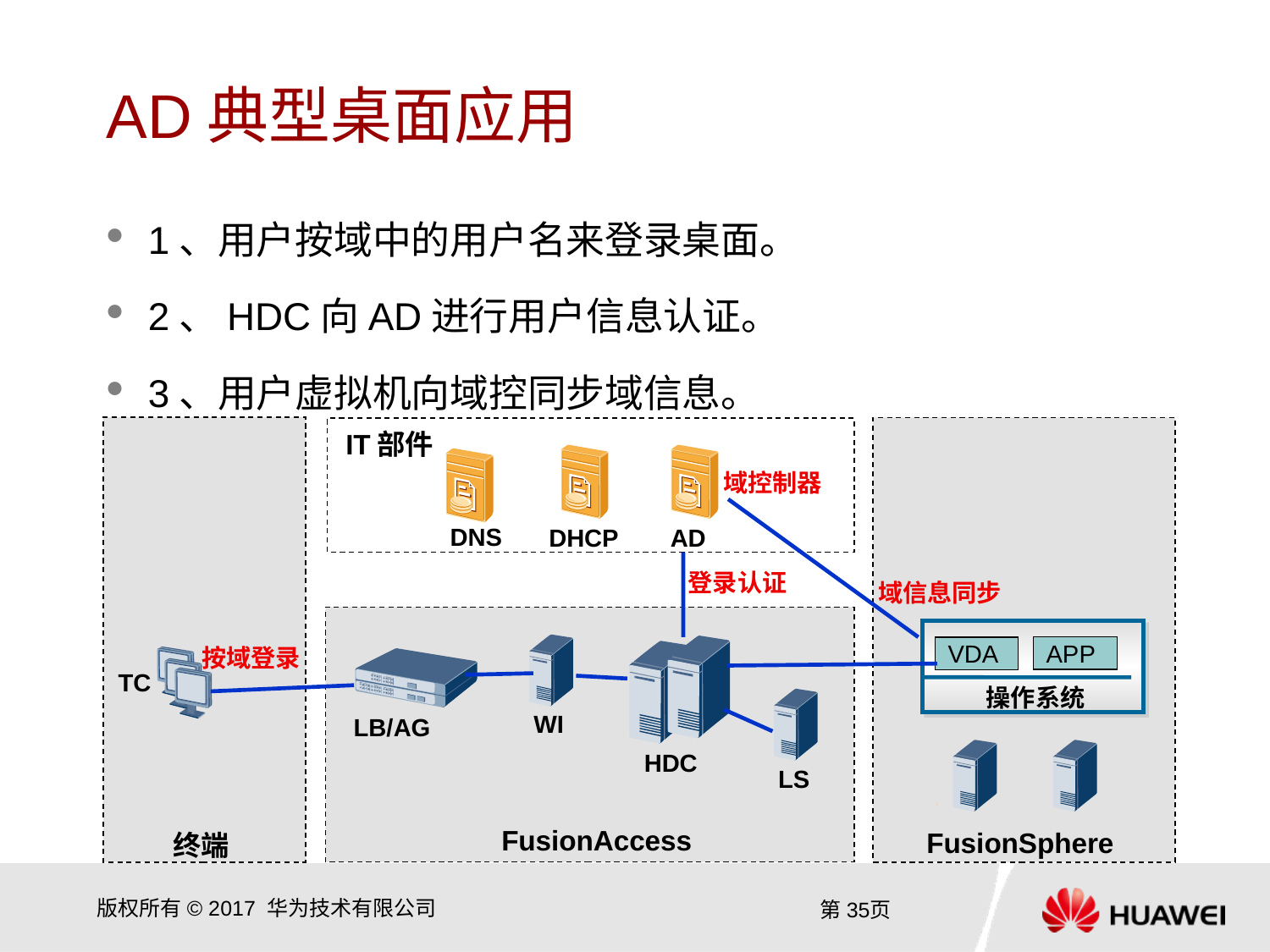

# AD典型桌面应用
1、用户按域中的用户名来登录桌面。
2、HDC向AD进行用户信息认证。
3、用户虚拟机向域控同步域信息。

IT部件

域控制器

DNS
DHCP
AD

登录认证
域信息同步

操作系统

APP
VDA

按域登录

TC

WI

LB/AG

HDC
LS
FusionAccess
FusionSphere
终端